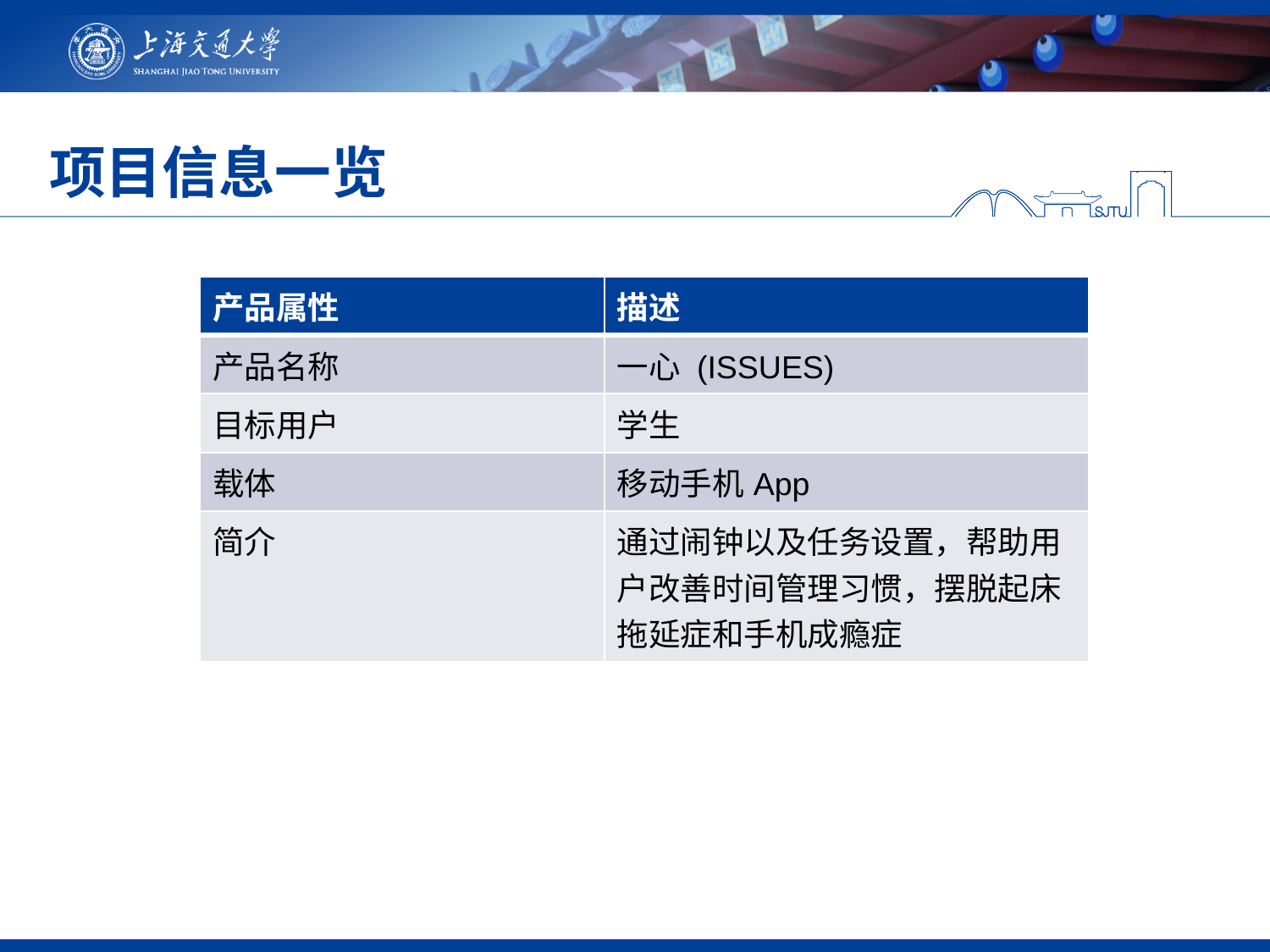

# 项目信息一览
| 产品属性 | 描述 |
| --- | --- |
| 产品名称 | 一心 (ISSUES) |
| 目标用户 | 学生 |
| 载体 | 移动手机App |
| 简介 | 通过闹钟以及任务设置，帮助用户改善时间管理习惯，摆脱起床拖延症和手机成瘾症 |